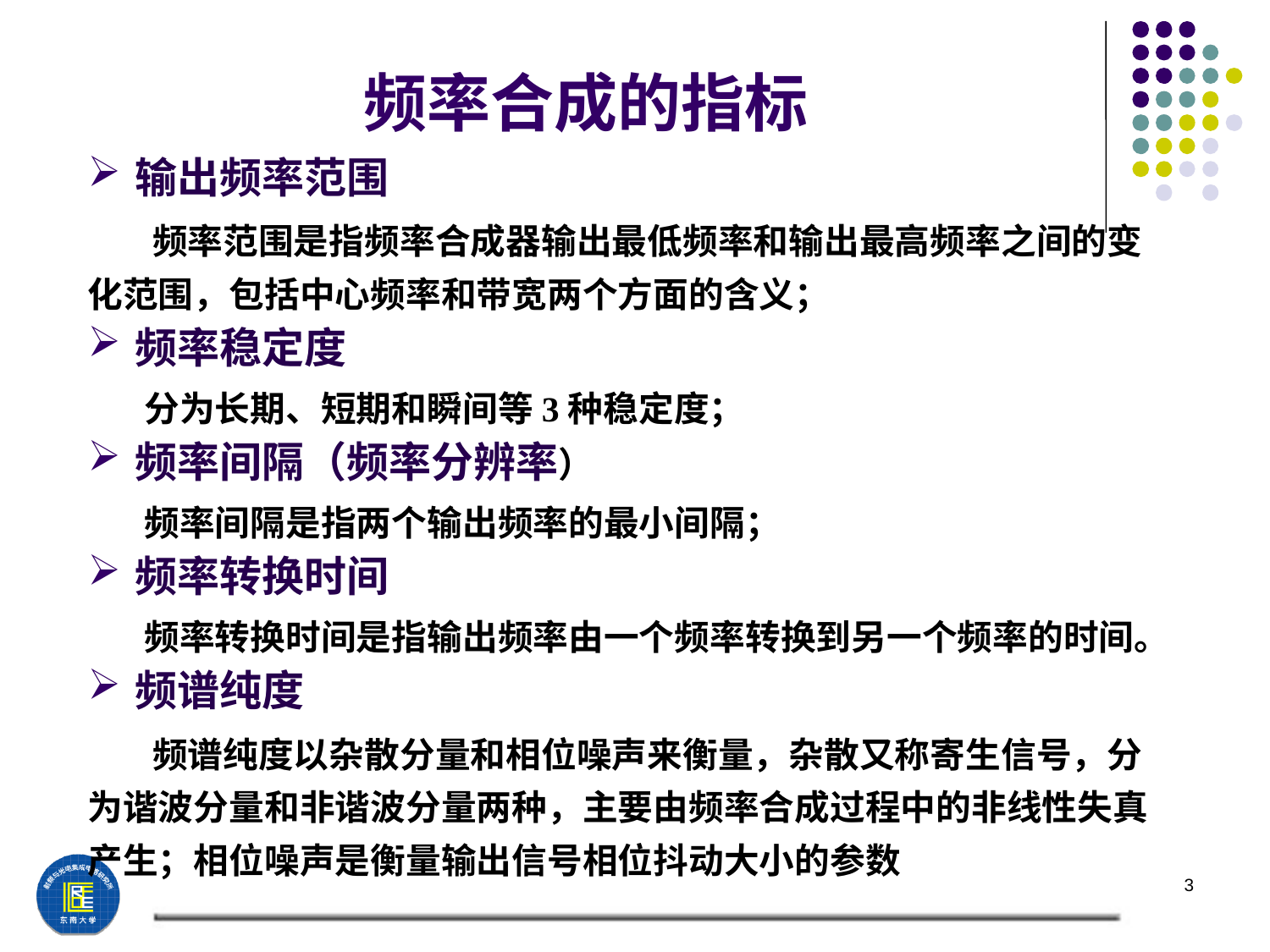

# 频率合成的指标
输出频率范围
       频率范围是指频率合成器输出最低频率和输出最高频率之间的变化范围，包括中心频率和带宽两个方面的含义；
频率稳定度
      分为长期、短期和瞬间等3种稳定度；
频率间隔（频率分辨率）
      频率间隔是指两个输出频率的最小间隔；
频率转换时间
      频率转换时间是指输出频率由一个频率转换到另一个频率的时间。
频谱纯度
       频谱纯度以杂散分量和相位噪声来衡量，杂散又称寄生信号，分为谐波分量和非谐波分量两种，主要由频率合成过程中的非线性失真产生；相位噪声是衡量输出信号相位抖动大小的参数
3